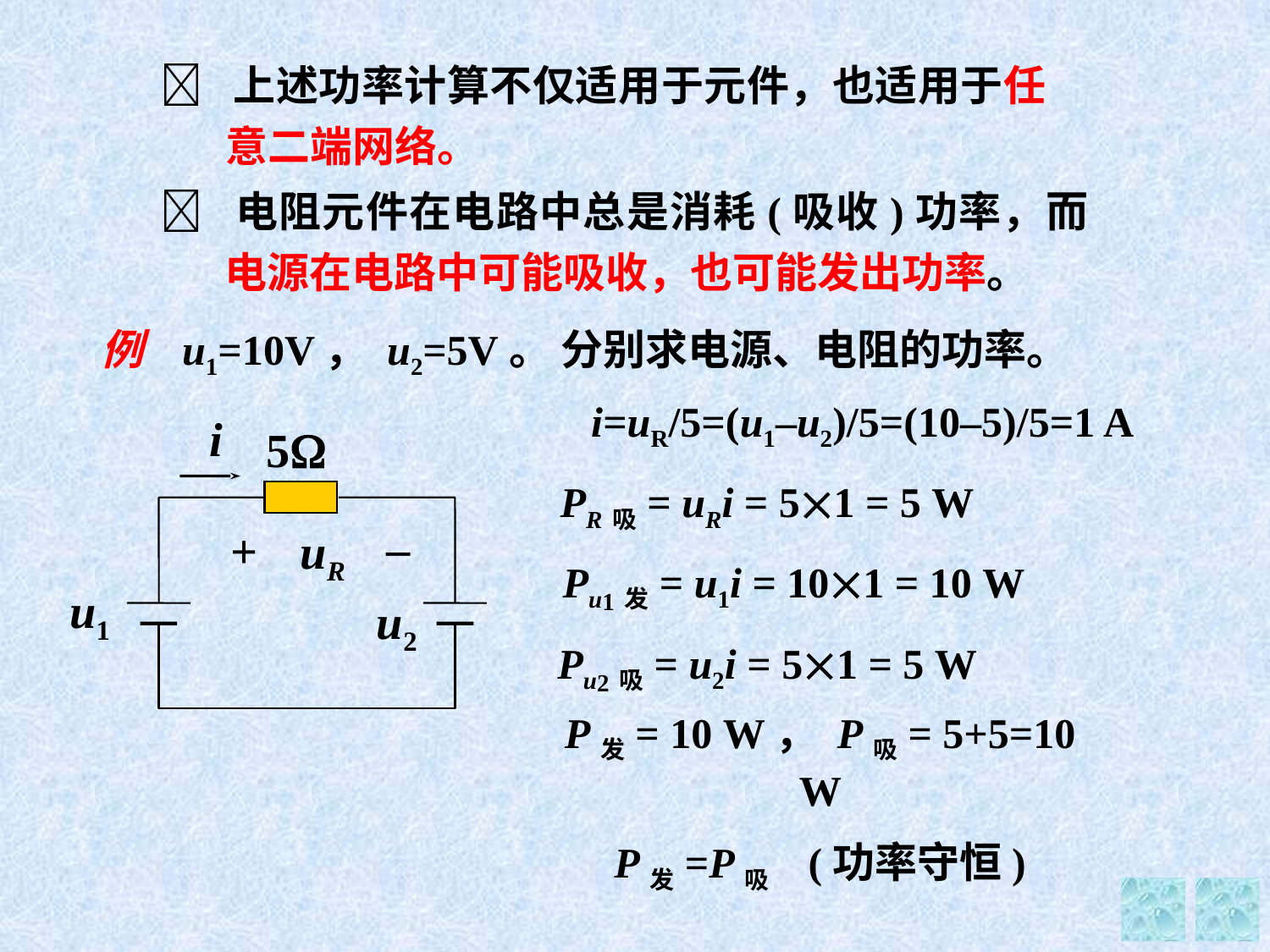

•  上述功率计算不仅适用于元件，也适用于任意二端网络。
•  电阻元件在电路中总是消耗(吸收)功率，而电源在电路中可能吸收，也可能发出功率。
例   u1=10V， u2=5V。 分别求电源、电阻的功率。
i=uR/5=(u1–u2)/5=(10–5)/5=1 A
i
5Ω

–
+
uR
u1
u2

PR吸= uRi = 5×1 = 5 W
Pu1发= u1i = 10×1 = 10 W
Pu2吸= u2i = 5×1 = 5 W
P发= 10 W， P吸= 5+5=10 W
P发=P吸   (功率守恒)